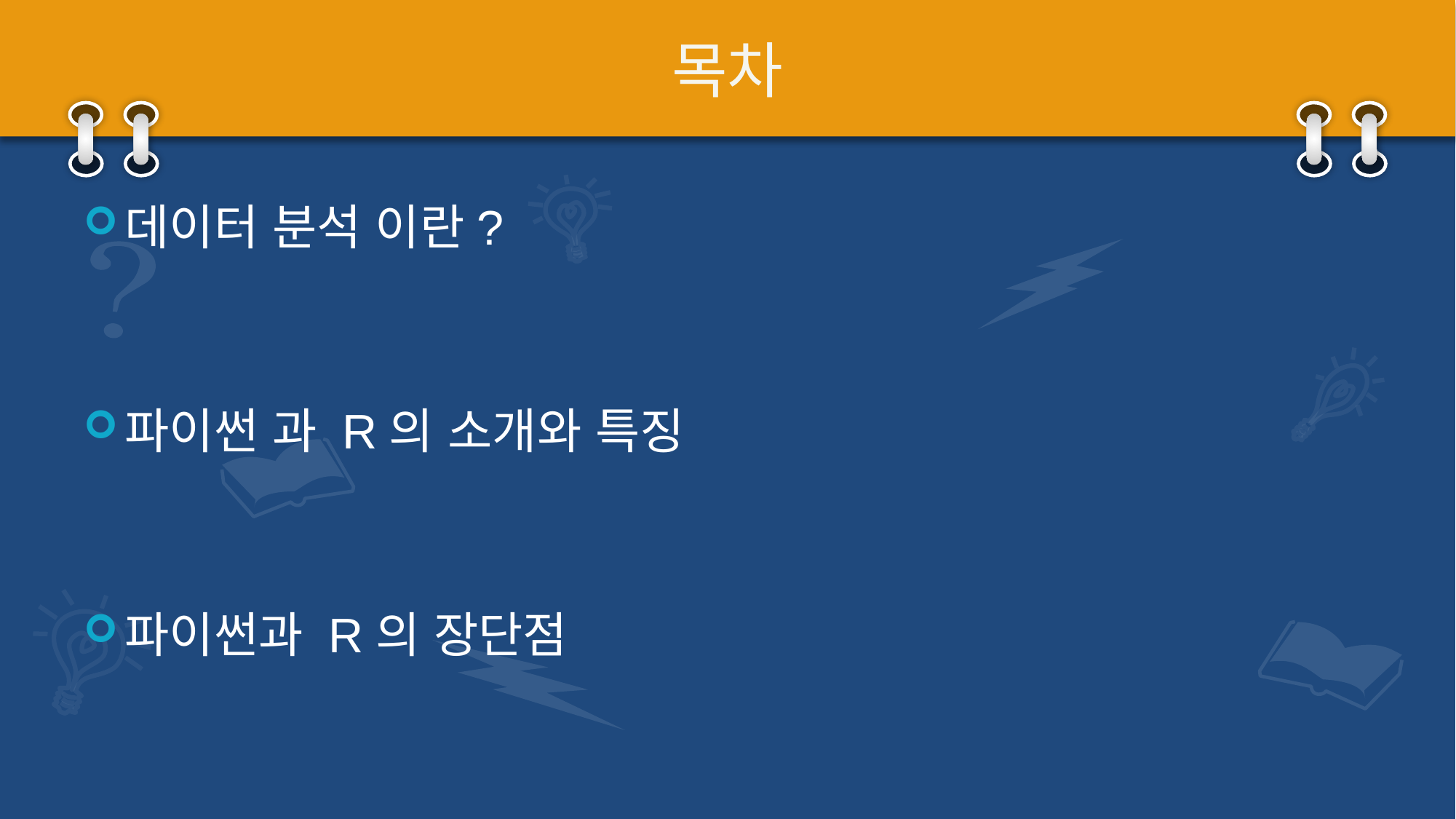

# 목차
데이터 분석 이란?

파이썬 과 R의 소개와 특징

파이썬과 R의 장단점